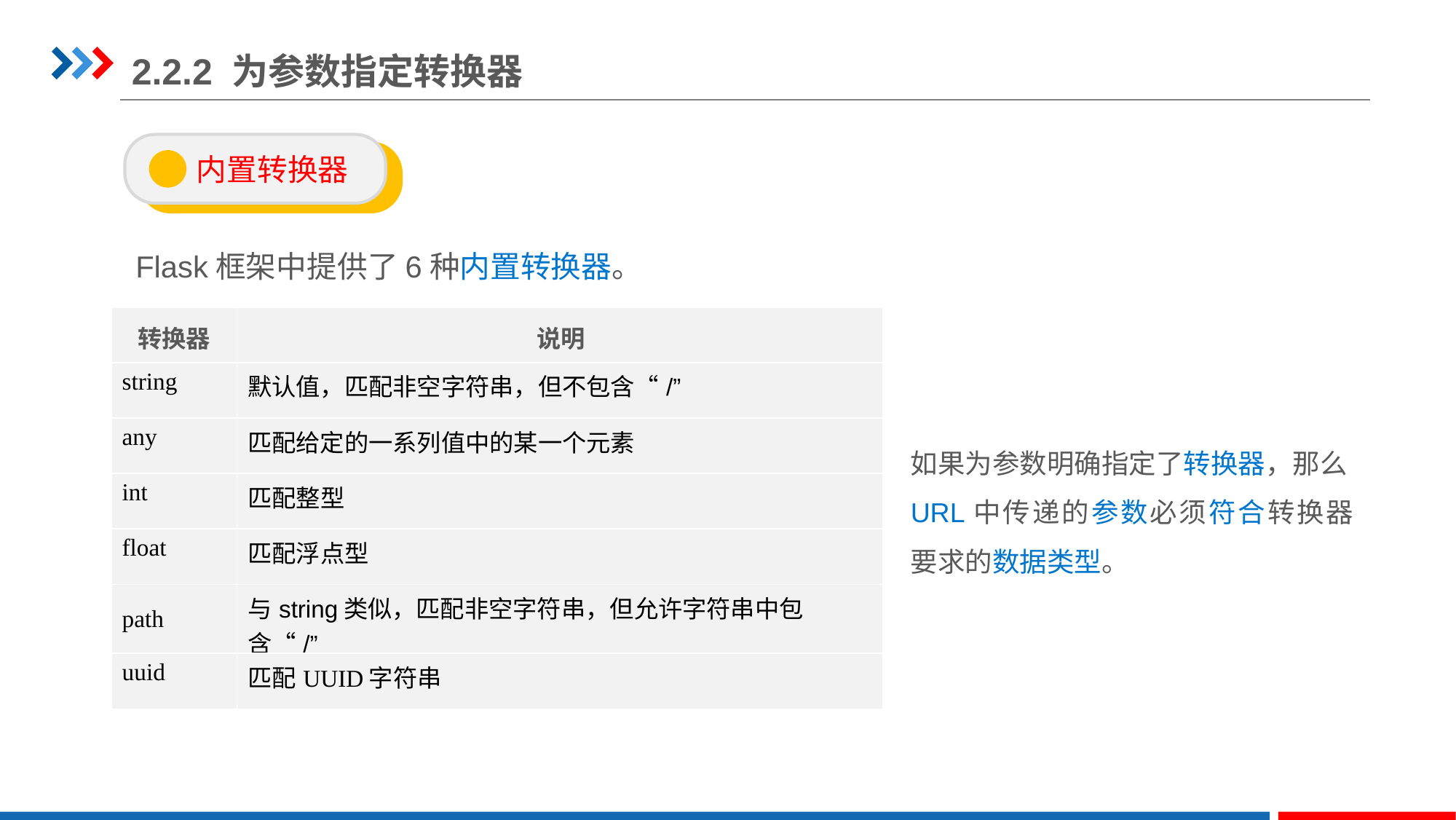

2.2.2 为参数指定转换器
    内置转换器

Flask框架中提供了6种内置转换器。
| 转换器 | 说明 |
| --- | --- |
| string | 默认值，匹配非空字符串，但不包含“/” |
| any | 匹配给定的一系列值中的某一个元素 |
| int | 匹配整型 |
| float | 匹配浮点型 |
| path | 与string类似，匹配非空字符串，但允许字符串中包含“/” |
| uuid | 匹配UUID字符串 |
如果为参数明确指定了转换器，那么URL中传递的参数必须符合转换器要求的数据类型。